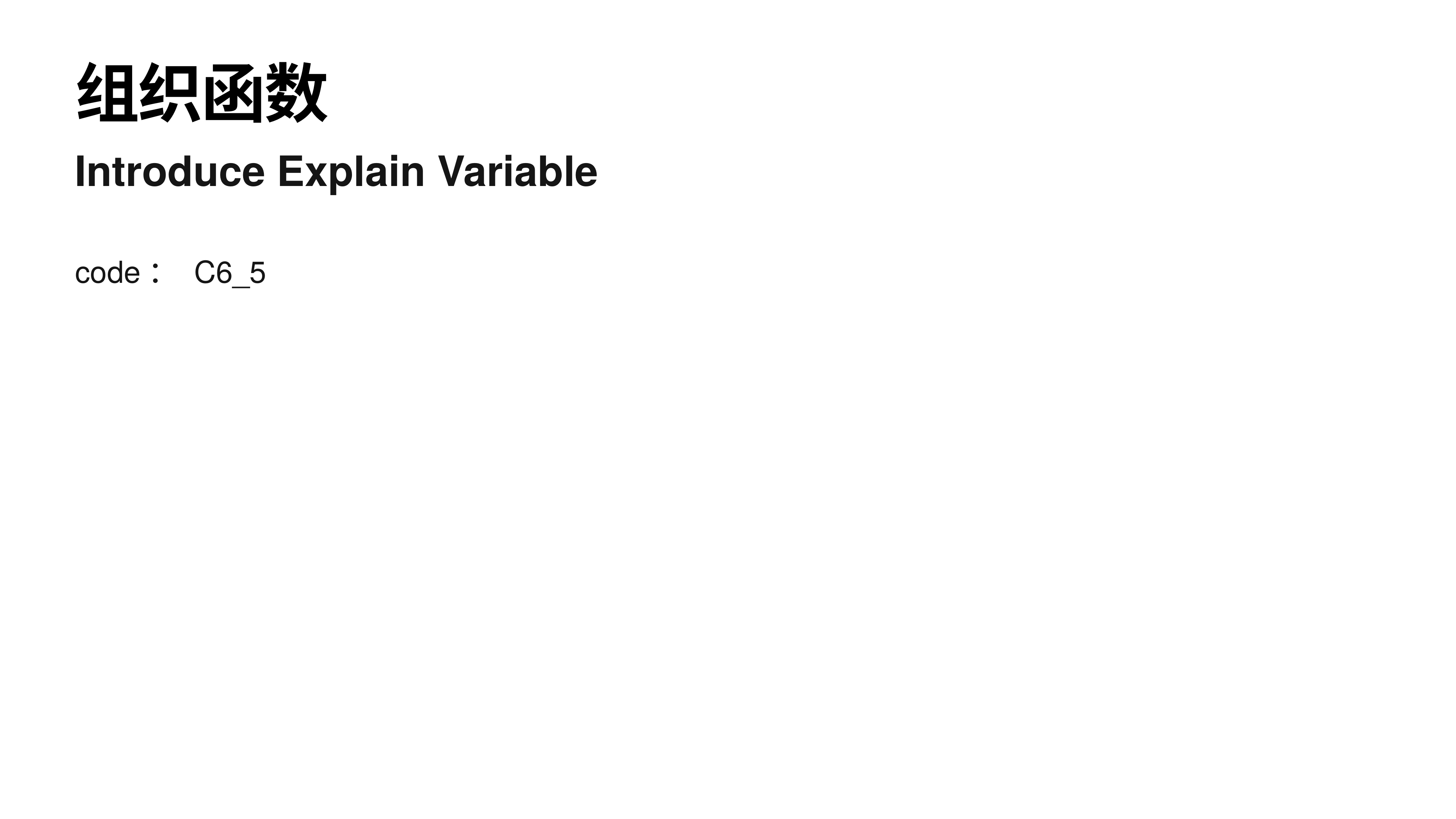

# 组织函数
Introduce Explain Variable

code： C6_5